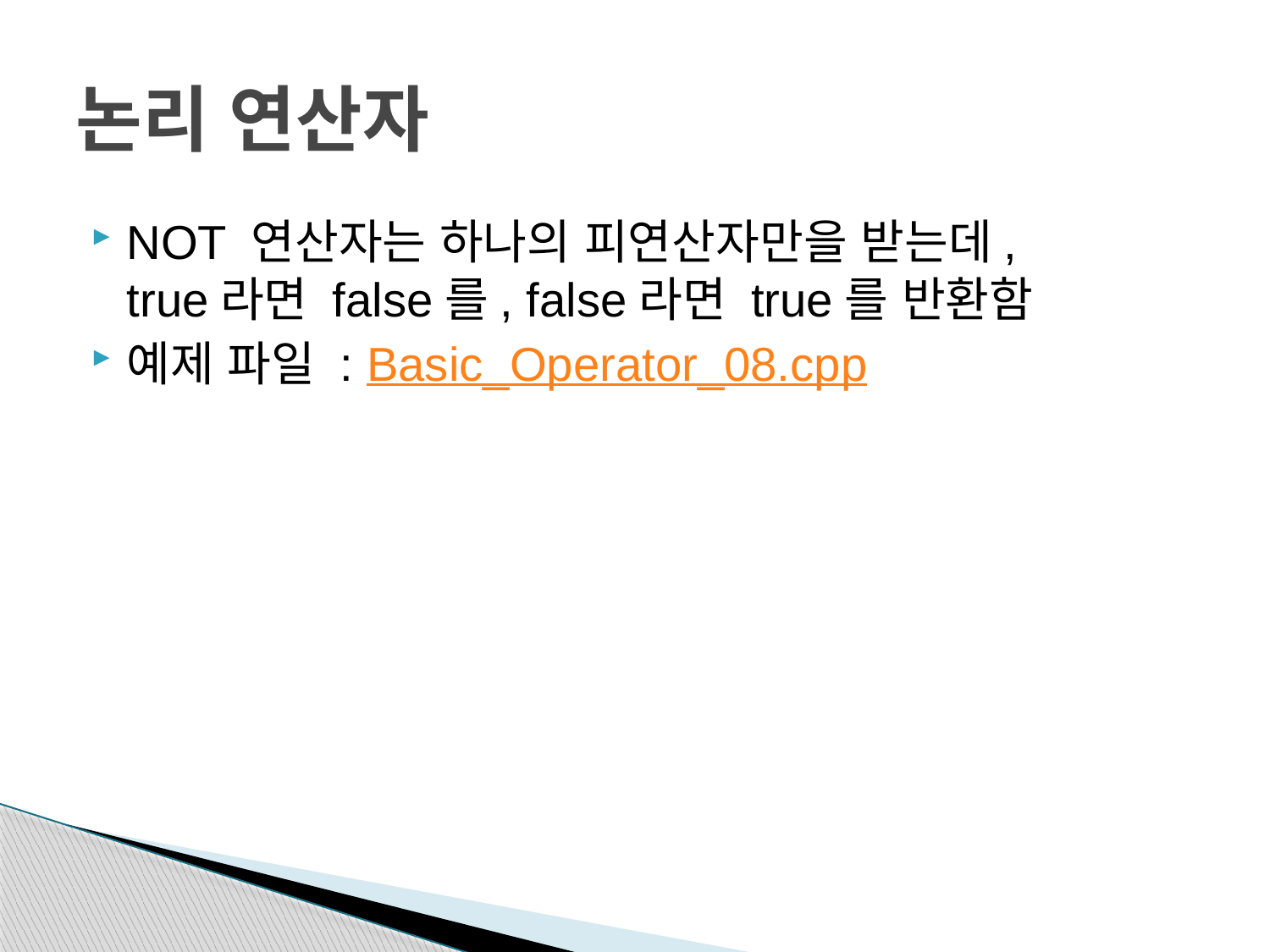

# 논리 연산자
NOT 연산자는 하나의 피연산자만을 받는데,
true라면 false를, false라면 true를 반환함
예제 파일 : Basic_Operator_08.cpp